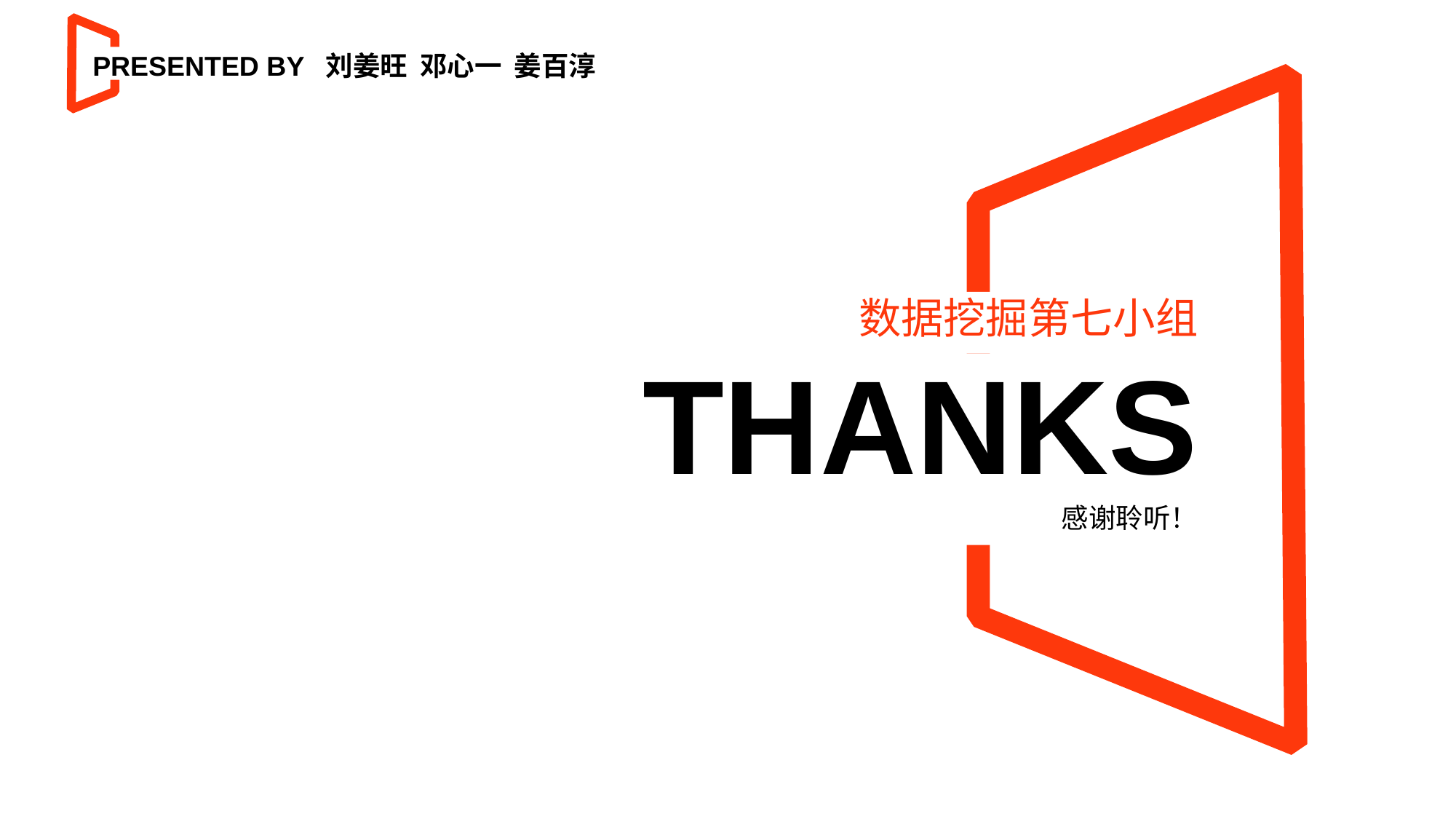

PRESENTED BY  刘姜旺  邓心一  姜百淳
数据挖掘第七小组
THANKS
感谢聆听！